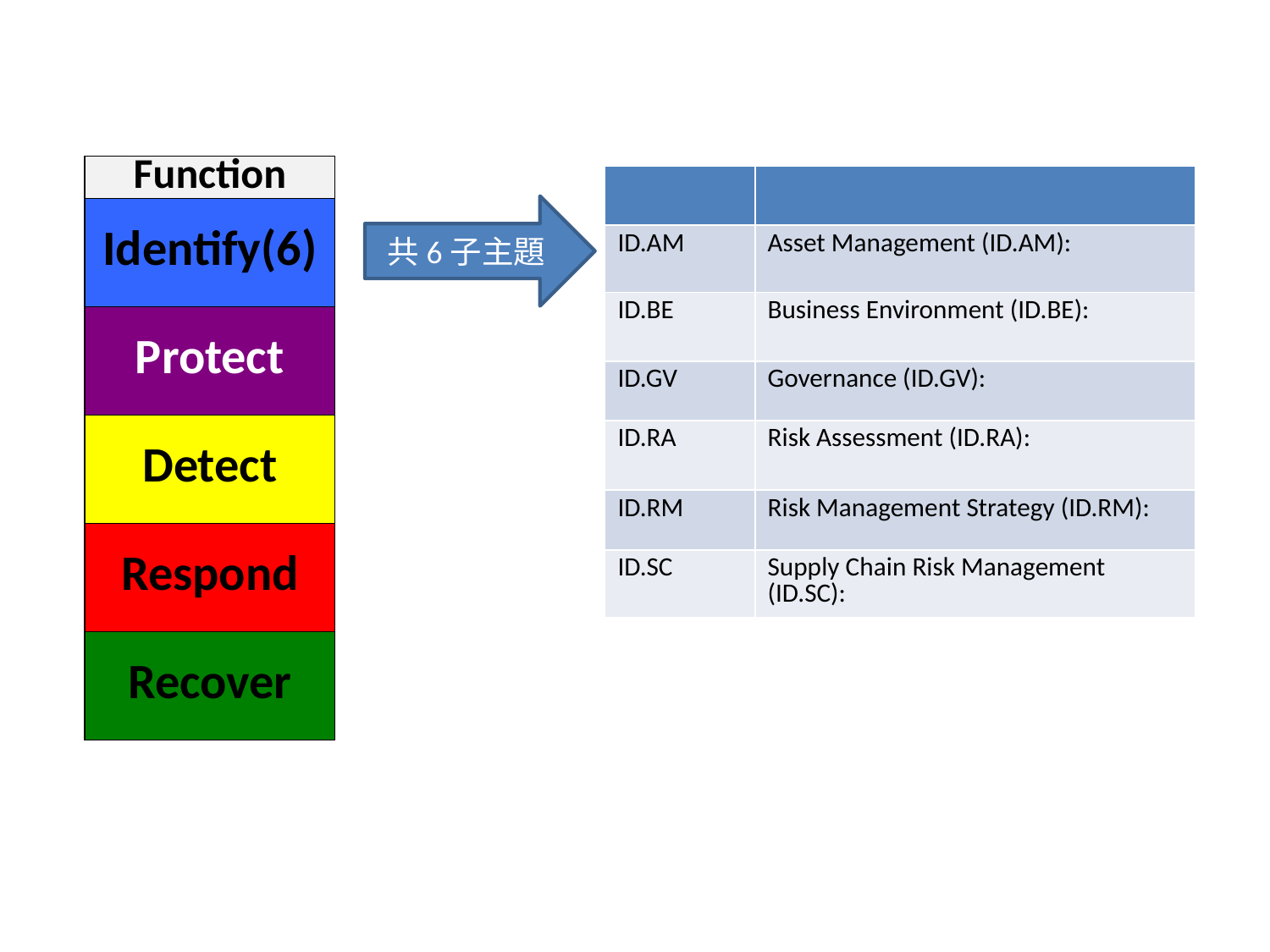

| Function |
| --- |
| Identify(6) |
| Protect |
| Detect |
| Respond |
| Recover |
|  |  |
| --- | --- |
| ID.AM | Asset Management (ID.AM): |
| ID.BE | Business Environment (ID.BE): |
| ID.GV | Governance (ID.GV): |
| ID.RA | Risk Assessment (ID.RA): |
| ID.RM | Risk Management Strategy (ID.RM): |
| ID.SC | Supply Chain Risk Management (ID.SC): |
共6子主題